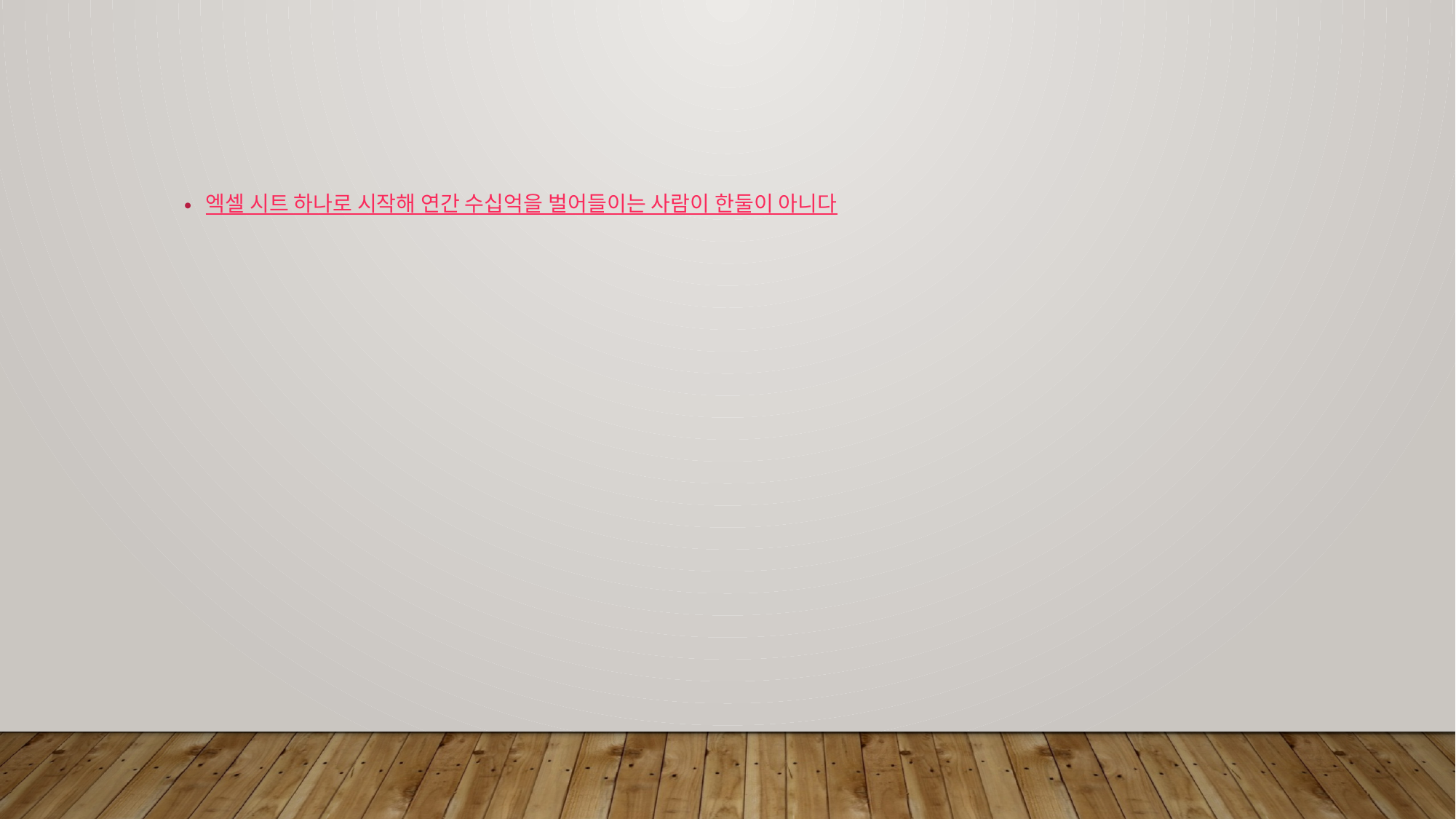

엑셀 시트 하나로 시작해 연간 수십억을 벌어들이는 사람이 한둘이 아니다